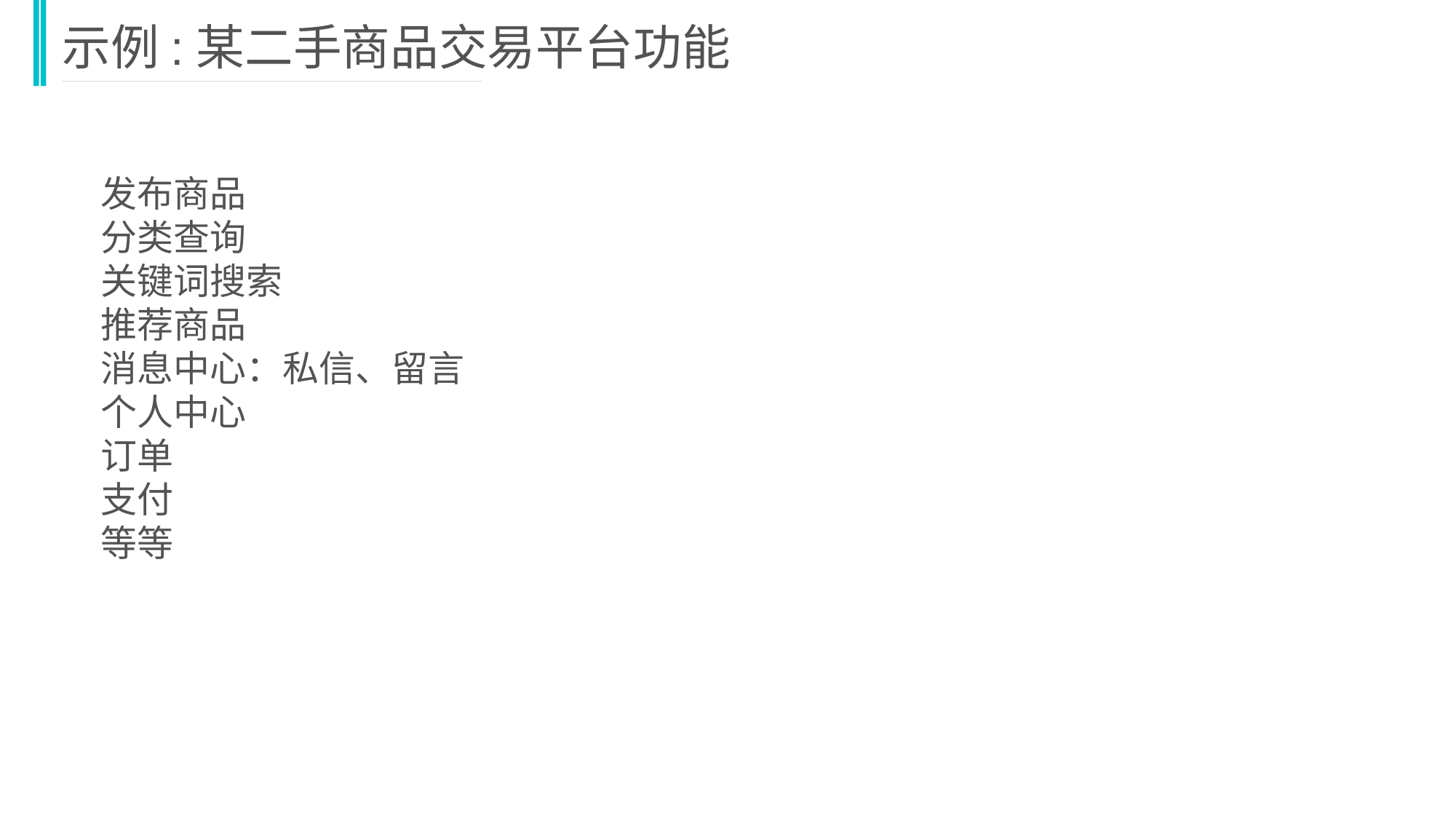

示例:某二手商品交易平台功能

发布商品
分类查询
关键词搜索
推荐商品
消息中心：私信、留言
个人中心
订单
支付
等等